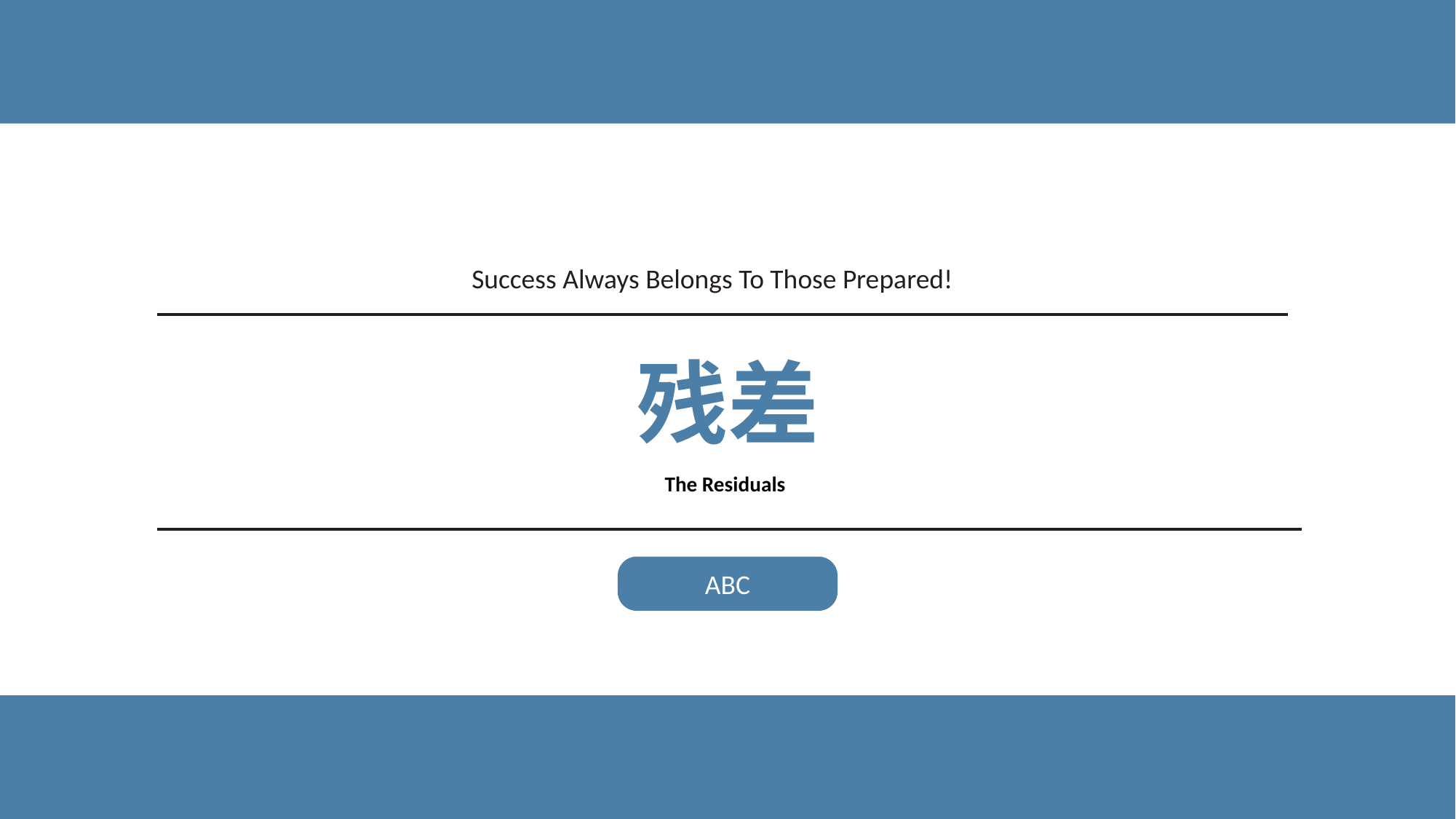

Success Always Belongs To Those Prepared!
残差
The Residuals
ABC